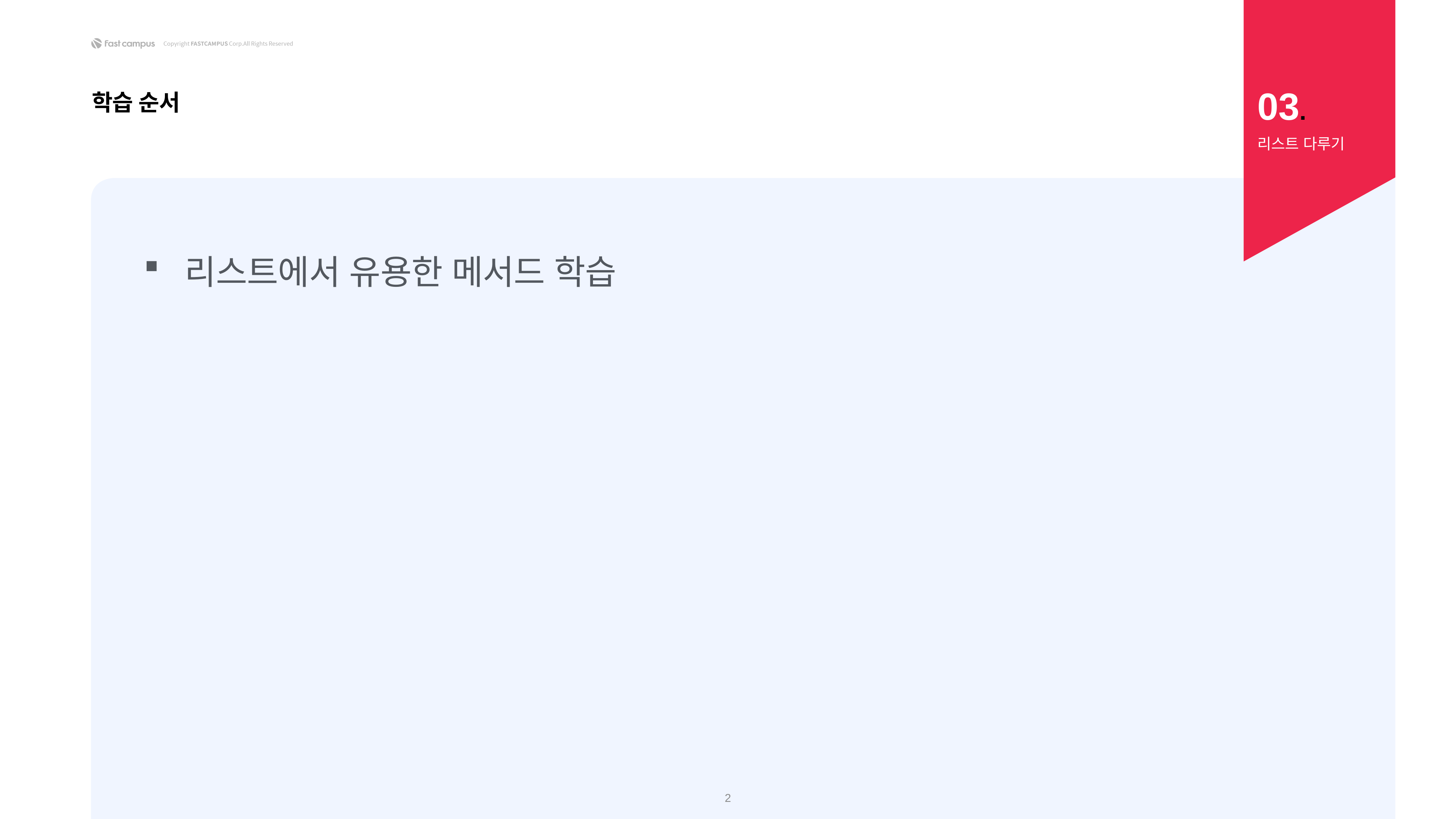

03.
학습 순서
리스트 다루기
리스트에서 유용한 메서드 학습
2